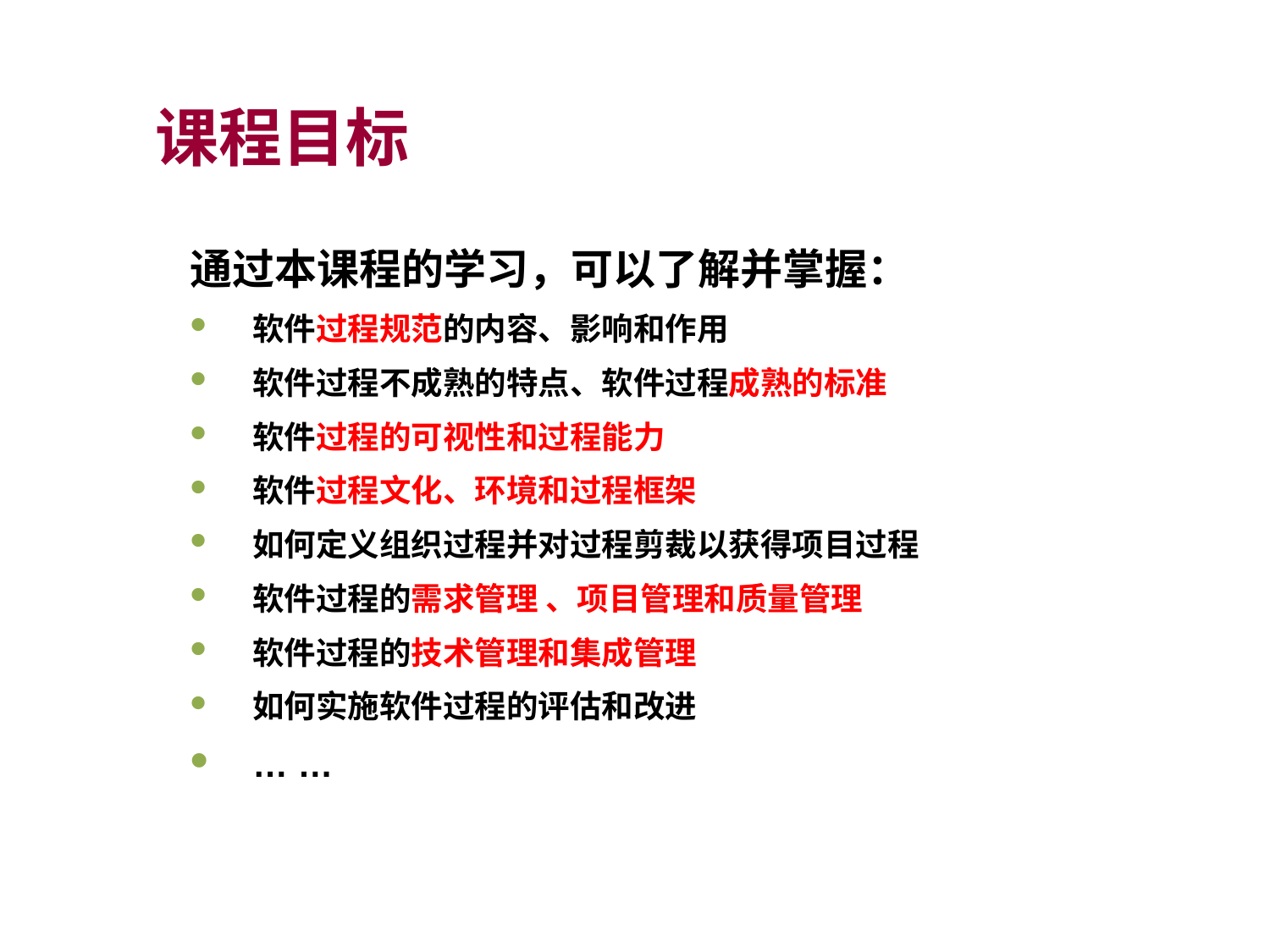

课程目标
通过本课程的学习，可以了解并掌握：
软件过程规范的内容、影响和作用
软件过程不成熟的特点、软件过程成熟的标准
软件过程的可视性和过程能力
软件过程文化、环境和过程框架
如何定义组织过程并对过程剪裁以获得项目过程
软件过程的需求管理 、项目管理和质量管理
软件过程的技术管理和集成管理
如何实施软件过程的评估和改进
… …